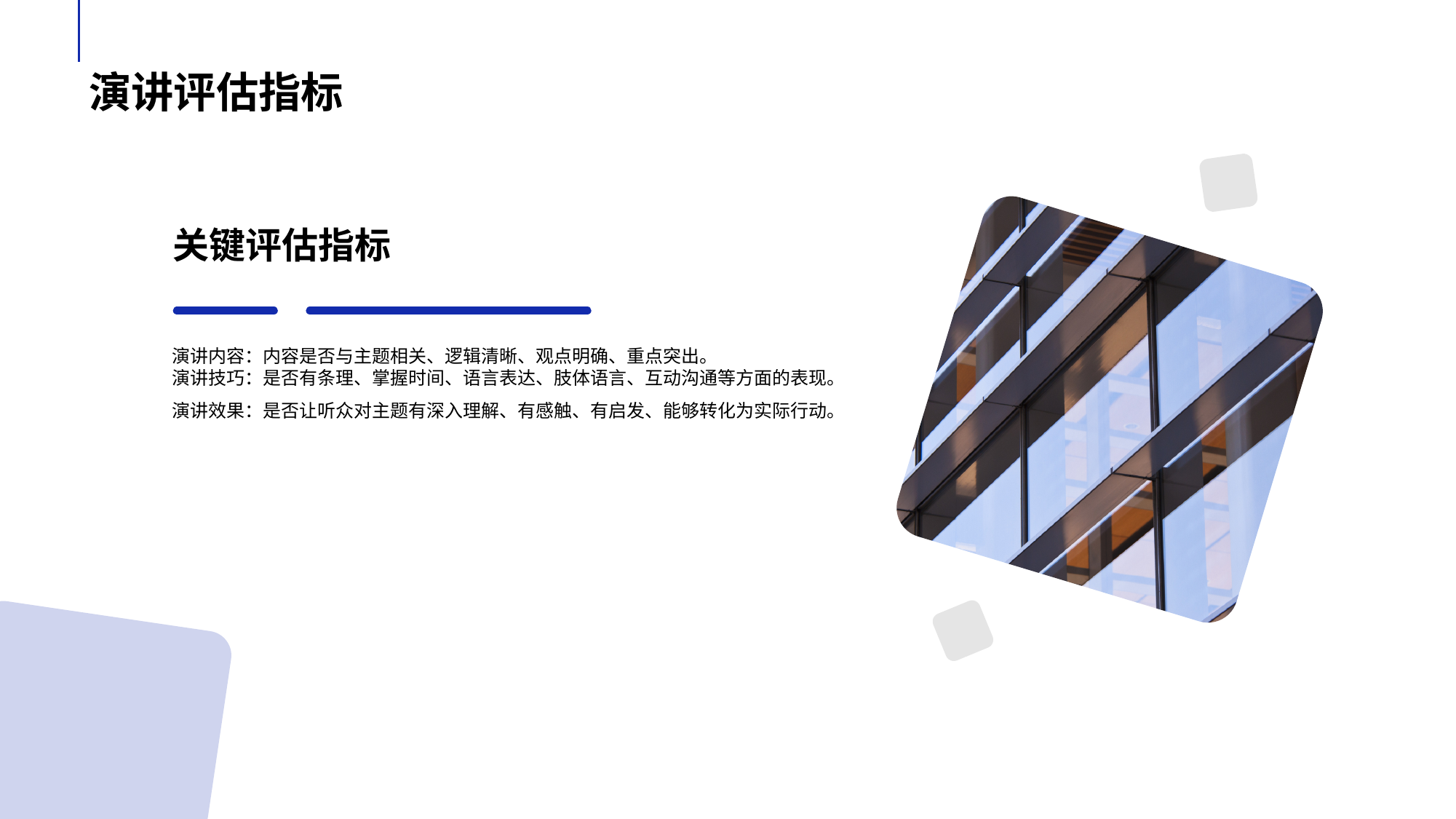

关键评估指标

演讲内容：内容是否与主题相关、逻辑清晰、观点明确、重点突出。
演讲技巧：是否有条理、掌握时间、语言表达、肢体语言、互动沟通等方面的表现。
演讲效果：是否让听众对主题有深入理解、有感触、有启发、能够转化为实际行动。

演讲评估指标